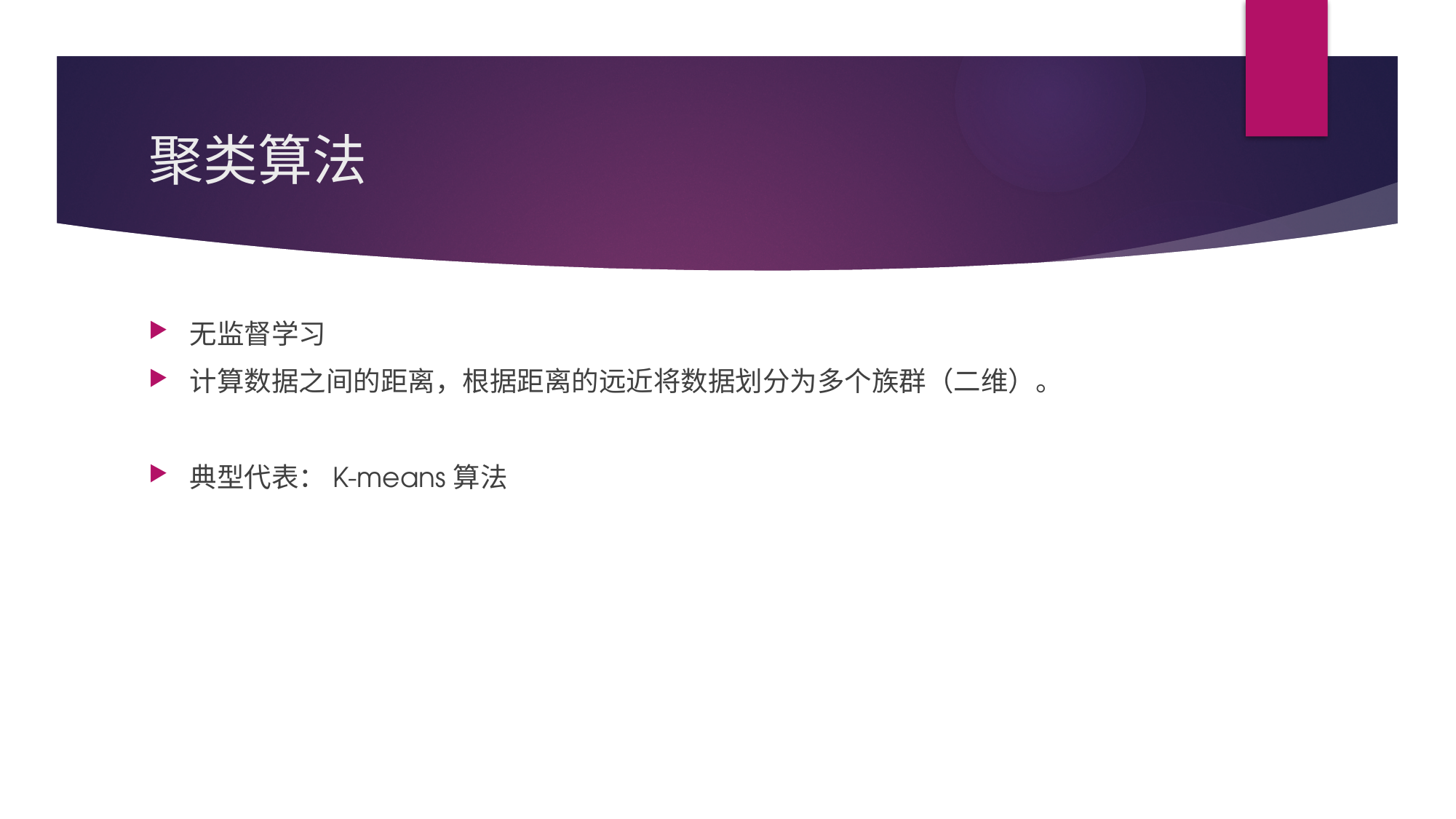

# 聚类算法
无监督学习
计算数据之间的距离，根据距离的远近将数据划分为多个族群（二维）。

典型代表：K-means算法